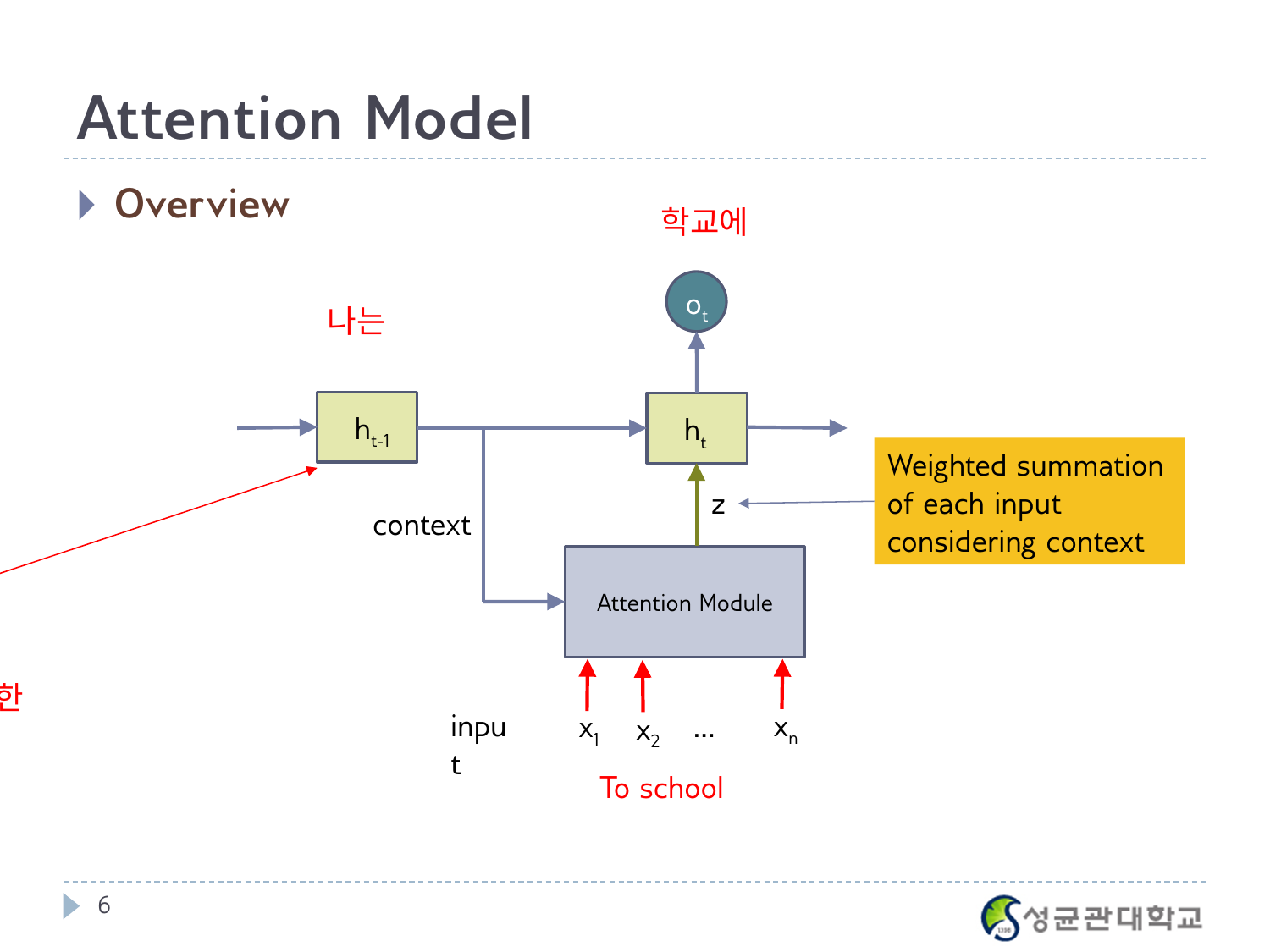

# Attention Model
Overview
학교에

ot
나는

ht-1
ht
Weighted summation
of each input
considering context
z
context
Attention Module
x1
xn
x2
input
…
지금 이순간..
어떤 입력에 더 신경을 써야하지?? 를 고르기 위한 판단 기준
To school
6